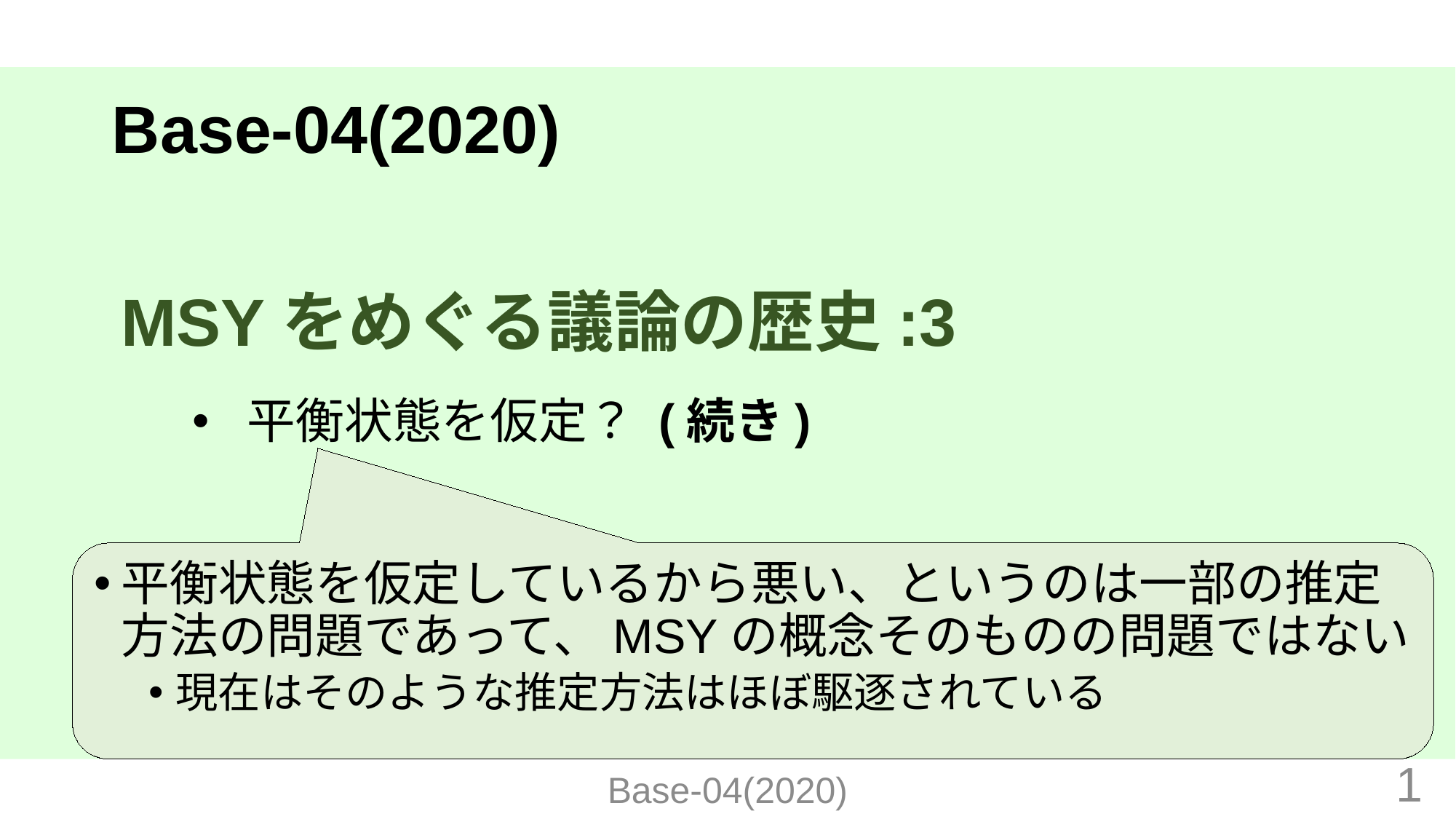

Base-04(2020)
# MSYをめぐる議論の歴史:3
平衡状態を仮定？ (続き)

平衡状態を仮定しているから悪い、というのは一部の推定方法の問題であって、MSYの概念そのものの問題ではない
現在はそのような推定方法はほぼ駆逐されている
動画作成者　漁業情報解析部 市野川桃子　　（ichimomo@fra.affrc.go.jp）
Base-04(2020)
1